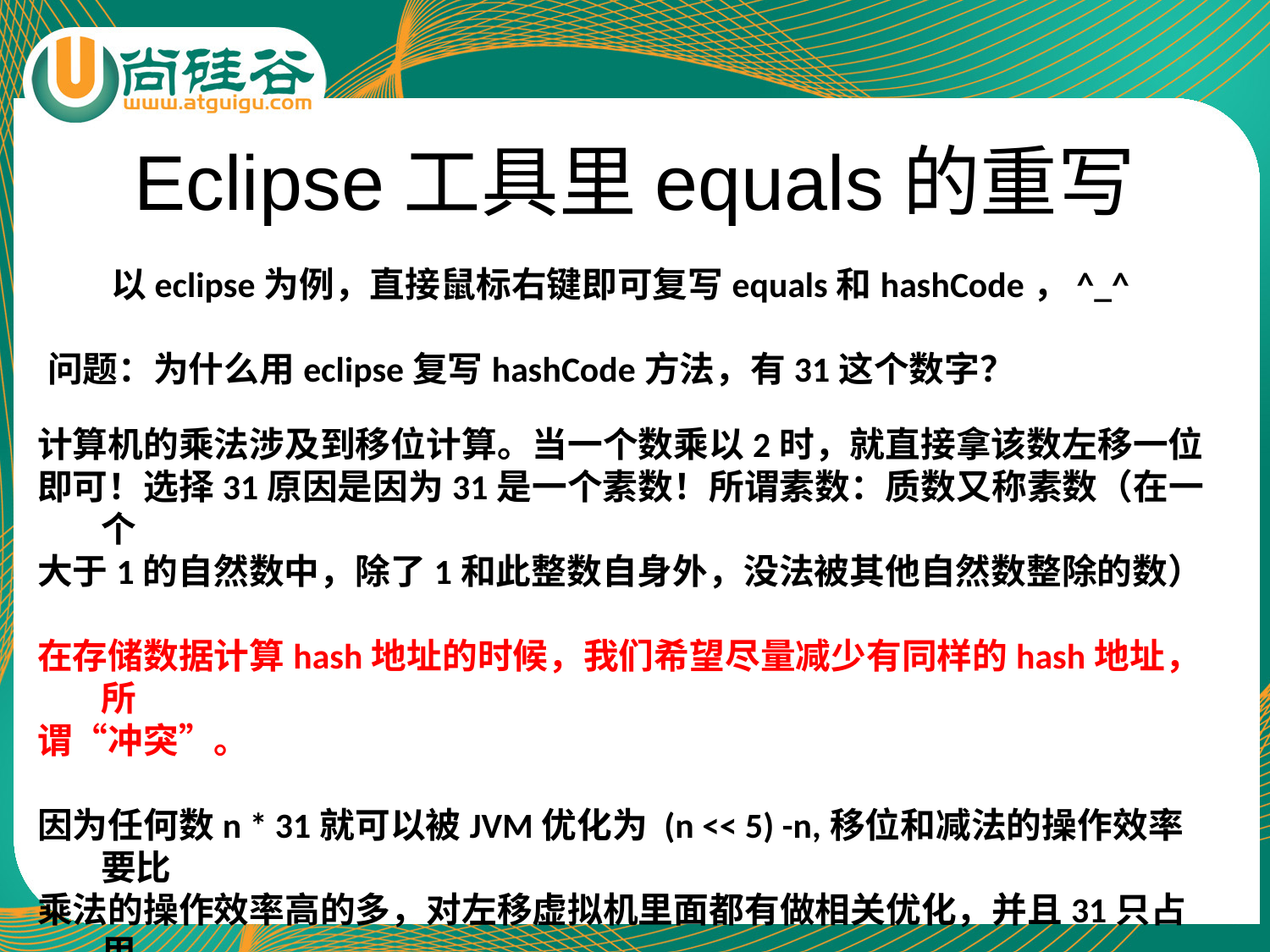

# Eclipse工具里equals的重写
	以eclipse为例，直接鼠标右键即可复写equals和hashCode，^_^

问题：为什么用eclipse复写hashCode方法，有31这个数字？
计算机的乘法涉及到移位计算。当一个数乘以2时，就直接拿该数左移一位
即可！选择31原因是因为31是一个素数！所谓素数：质数又称素数（在一个
大于1的自然数中，除了1和此整数自身外，没法被其他自然数整除的数）

在存储数据计算hash地址的时候，我们希望尽量减少有同样的hash地址，所
谓“冲突”。

因为任何数n * 31就可以被JVM优化为 (n << 5) -n,移位和减法的操作效率要比
乘法的操作效率高的多，对左移虚拟机里面都有做相关优化，并且31只占用
5bits！